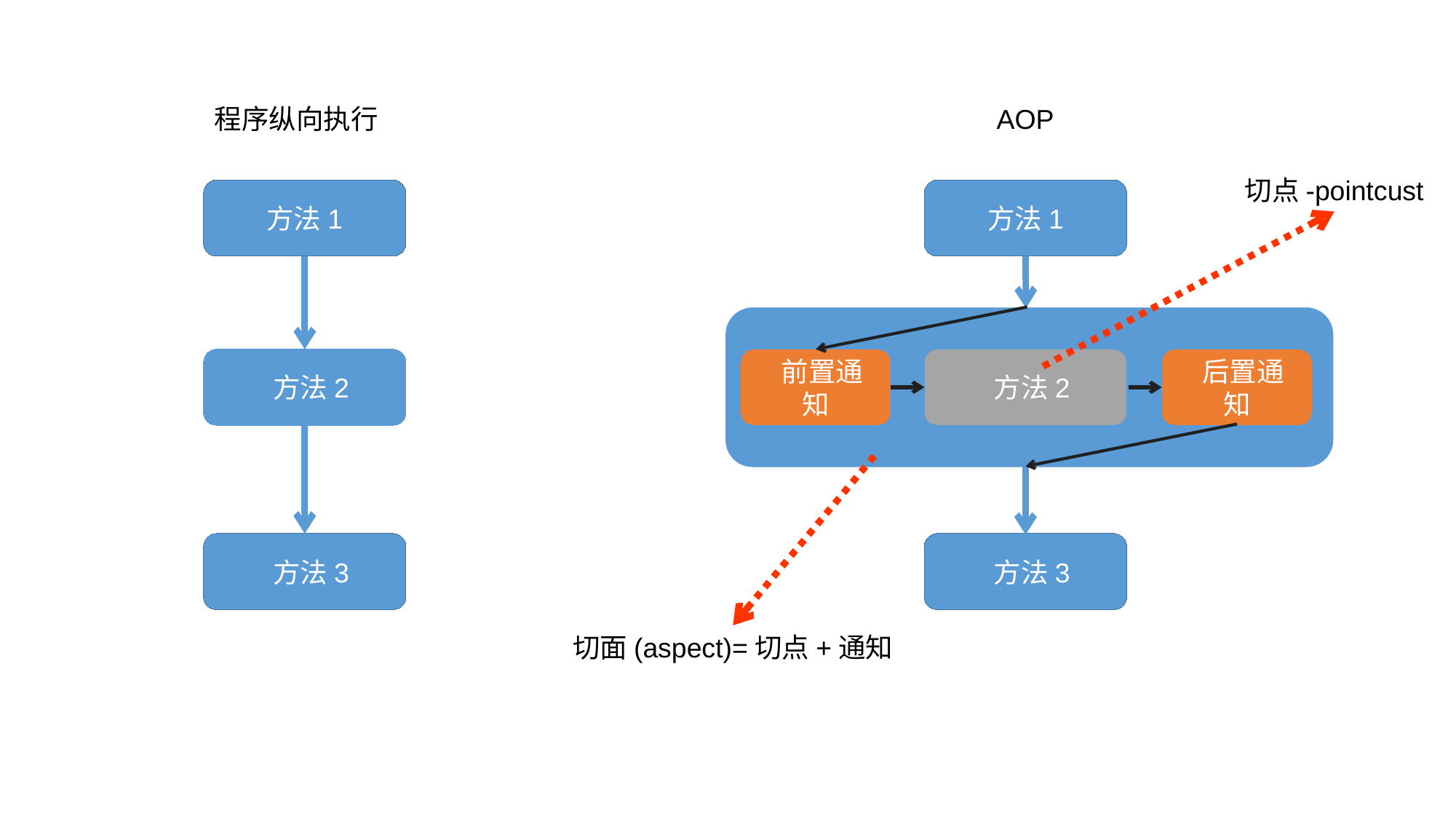

程序纵向执行
AOP
切点-pointcust
方法1
方法1

 方法2
 前置通知
 方法2
 后置通知
 方法3
 方法3
切面(aspect)=切点+通知